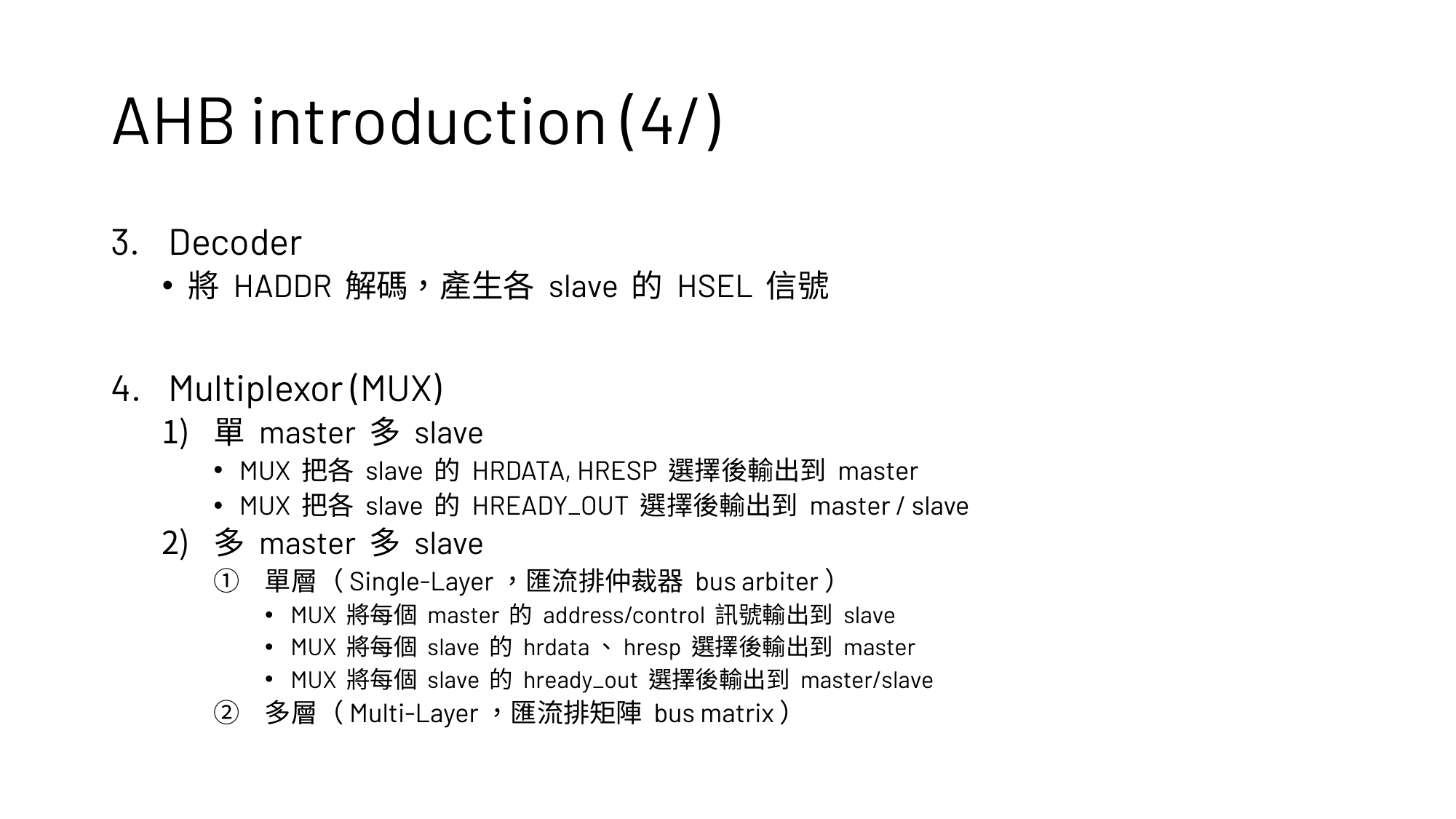

# AHB introduction (4/)
Decoder
將 HADDR 解碼，產生各 slave 的 HSEL 信號

Multiplexor (MUX)
單 master 多 slave
MUX 把各 slave 的 HRDATA, HRESP 選擇後輸出到 master
MUX 把各 slave 的 HREADY_OUT 選擇後輸出到 master / slave
多 master 多 slave
單層（Single-Layer，匯流排仲裁器 bus arbiter）
MUX 將每個 master 的 address/control 訊號輸出到 slave
MUX 將每個 slave 的 hrdata、hresp 選擇後輸出到 master
MUX 將每個 slave 的 hready_out 選擇後輸出到 master/slave
多層（Multi-Layer，匯流排矩陣 bus matrix）